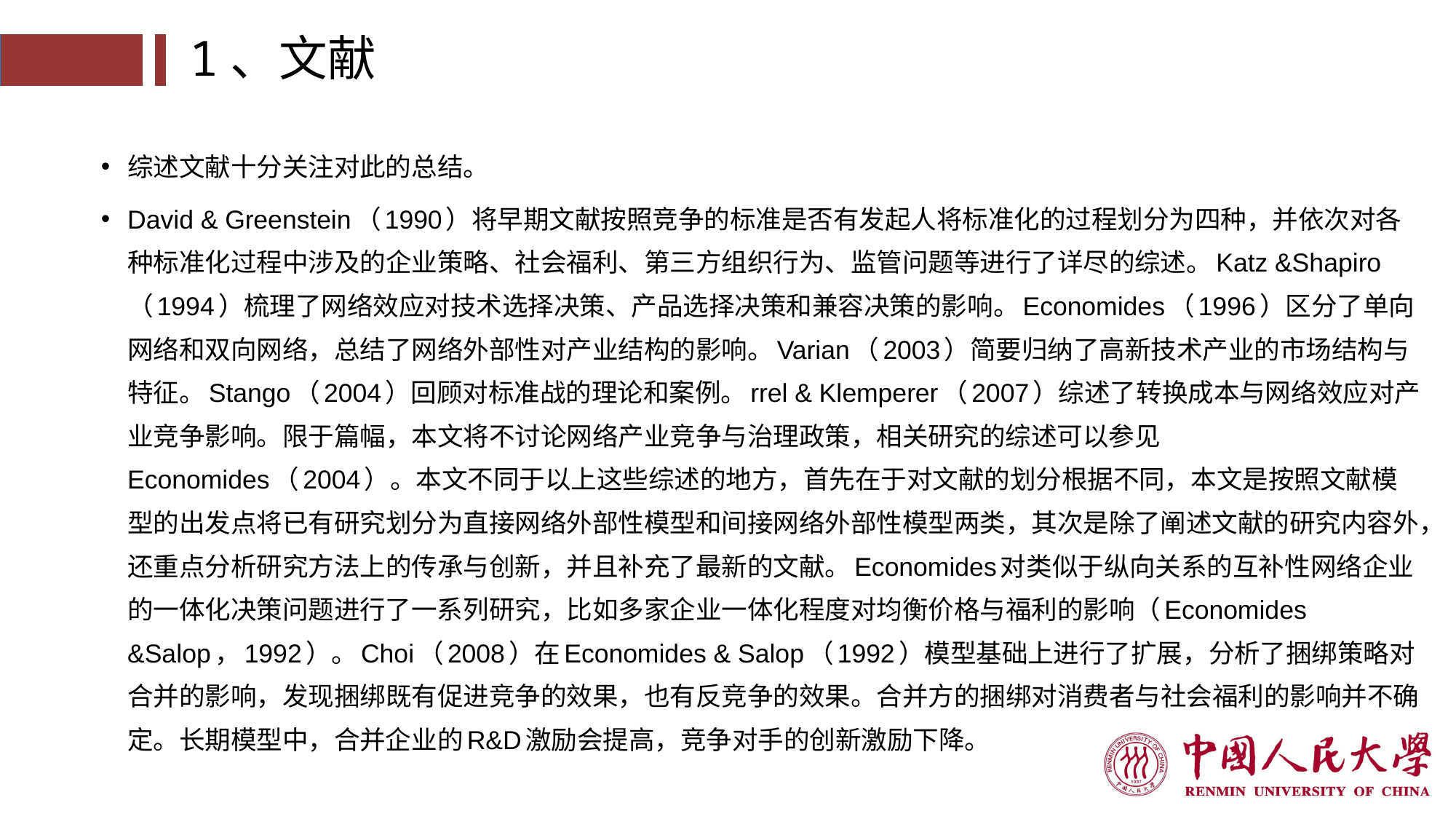

# 1、文献
综述文献十分关注对此的总结。
David & Greenstein（1990）将早期文献按照竞争的标准是否有发起人将标准化的过程划分为四种，并依次对各种标准化过程中涉及的企业策略、社会福利、第三方组织行为、监管问题等进行了详尽的综述。Katz &Shapiro（1994）梳理了网络效应对技术选择决策、产品选择决策和兼容决策的影响。Economides（1996）区分了单向网络和双向网络，总结了网络外部性对产业结构的影响。Varian（2003）简要归纳了高新技术产业的市场结构与特征。Stango（2004）回顾对标准战的理论和案例。rrel & Klemperer（2007）综述了转换成本与网络效应对产业竞争影响。限于篇幅，本文将不讨论网络产业竞争与治理政策，相关研究的综述可以参见Economides（2004）。本文不同于以上这些综述的地方，首先在于对文献的划分根据不同，本文是按照文献模型的出发点将已有研究划分为直接网络外部性模型和间接网络外部性模型两类，其次是除了阐述文献的研究内容外，还重点分析研究方法上的传承与创新，并且补充了最新的文献。Economides对类似于纵向关系的互补性网络企业的一体化决策问题进行了一系列研究，比如多家企业一体化程度对均衡价格与福利的影响（Economides &Salop，1992）。Choi（2008）在Economides & Salop（1992）模型基础上进行了扩展，分析了捆绑策略对合并的影响，发现捆绑既有促进竞争的效果，也有反竞争的效果。合并方的捆绑对消费者与社会福利的影响并不确定。长期模型中，合并企业的R&D激励会提高，竞争对手的创新激励下降。